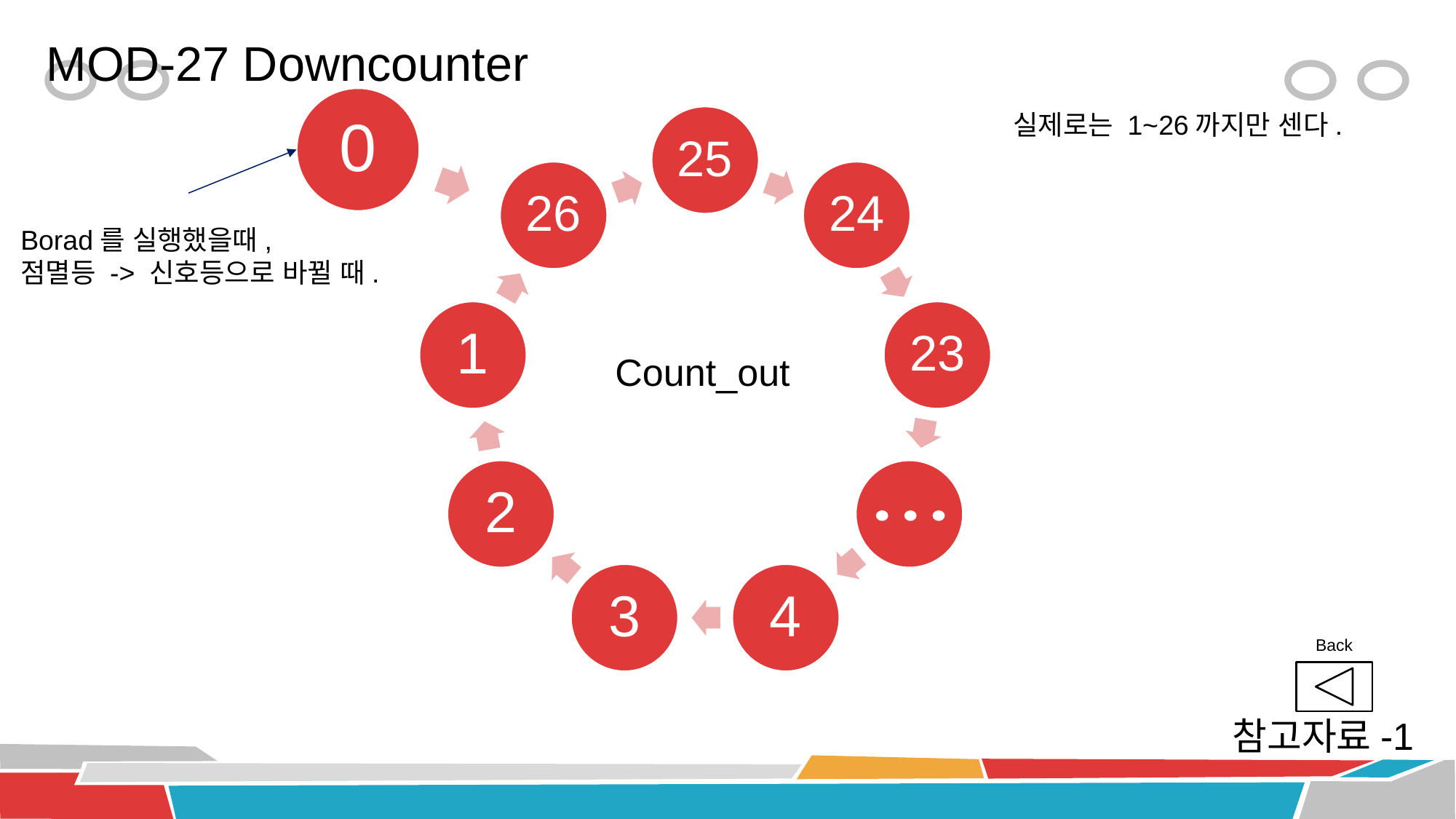

MOD-27 Downcounter

0
실제로는 1~26까지만 센다.
25

24

23

4

3

2

1

26

Borad를 실행했을때,
점멸등 -> 신호등으로 바뀔 때.
Count_out

Back

참고자료-1